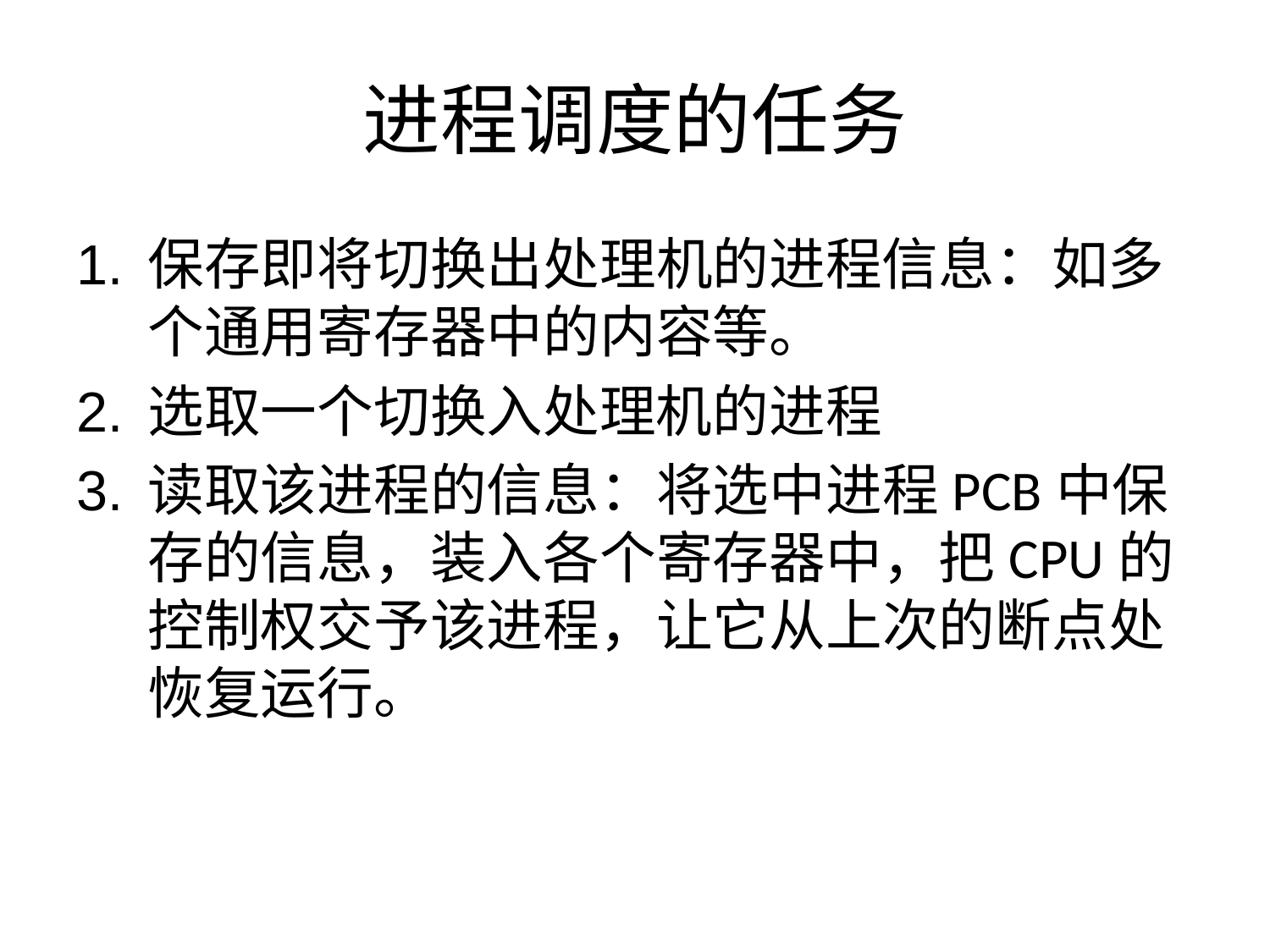

# 进程调度的任务
保存即将切换出处理机的进程信息：如多个通用寄存器中的内容等。
选取一个切换入处理机的进程
读取该进程的信息：将选中进程PCB中保存的信息，装入各个寄存器中，把CPU的控制权交予该进程，让它从上次的断点处恢复运行。